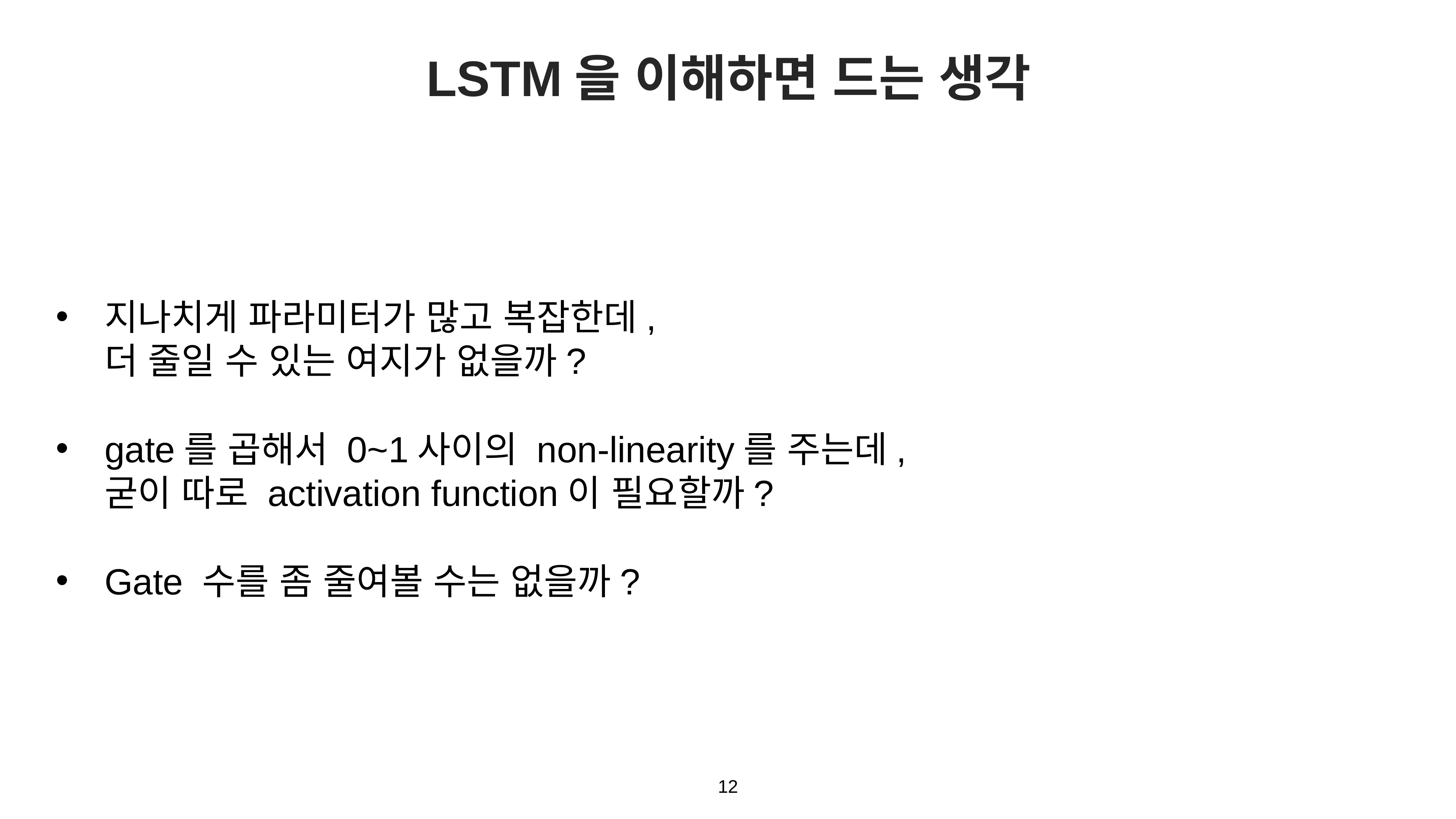

# LSTM을 이해하면 드는 생각
지나치게 파라미터가 많고 복잡한데,
더 줄일 수 있는 여지가 없을까?
gate를 곱해서 0~1사이의 non-linearity를 주는데,
굳이 따로 activation function이 필요할까?
Gate 수를 좀 줄여볼 수는 없을까?
12